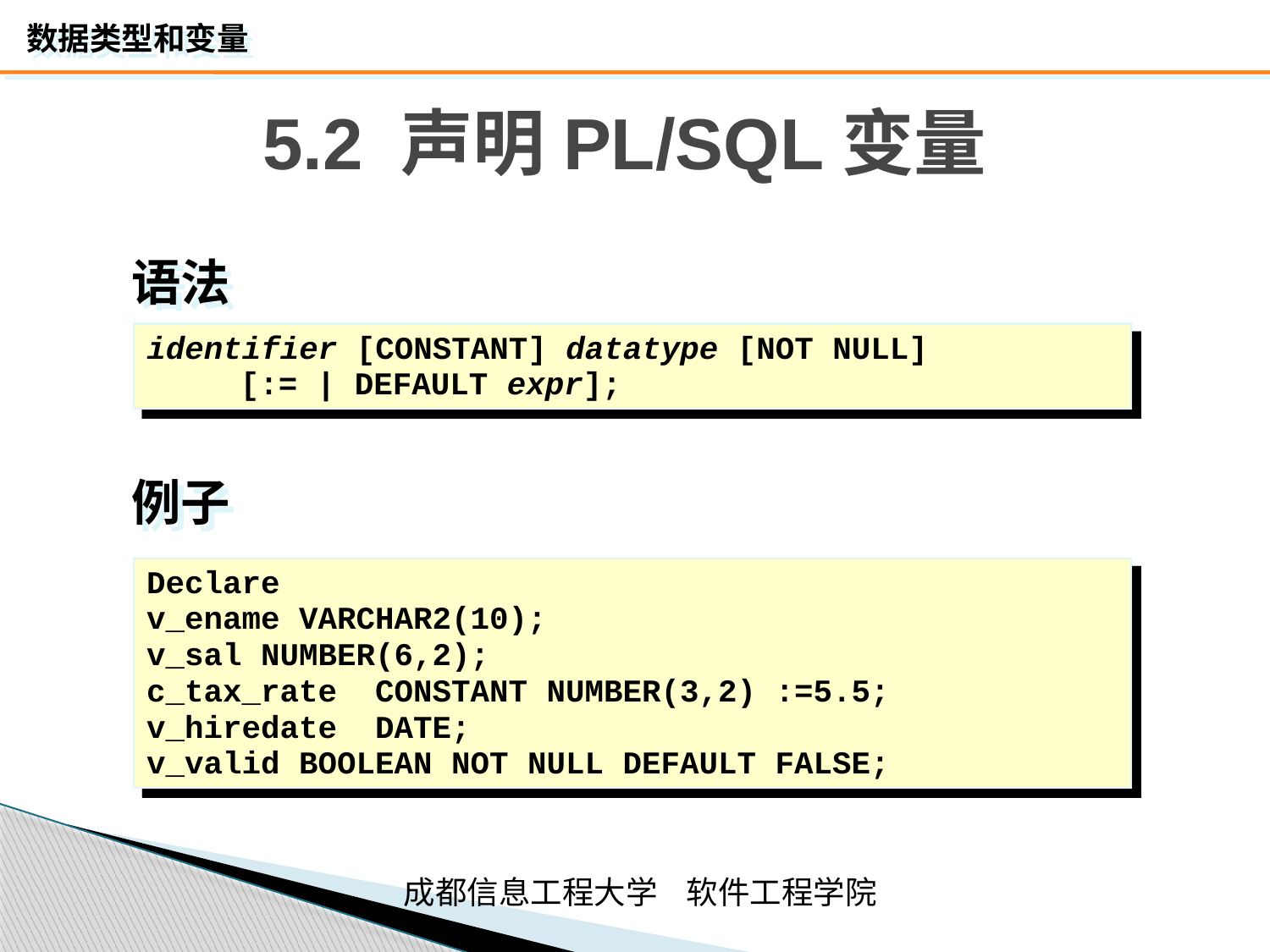

# 5.2 声明PL/SQL变量
语法

例子
identifier [CONSTANT] datatype [NOT NULL]
		[:= | DEFAULT expr];
Declare
	v_ename VARCHAR2(10);
v_sal NUMBER(6,2);
c_tax_rate  CONSTANT NUMBER(3,2) :=5.5;
v_hiredate  DATE;
v_valid BOOLEAN NOT NULL DEFAULT FALSE;